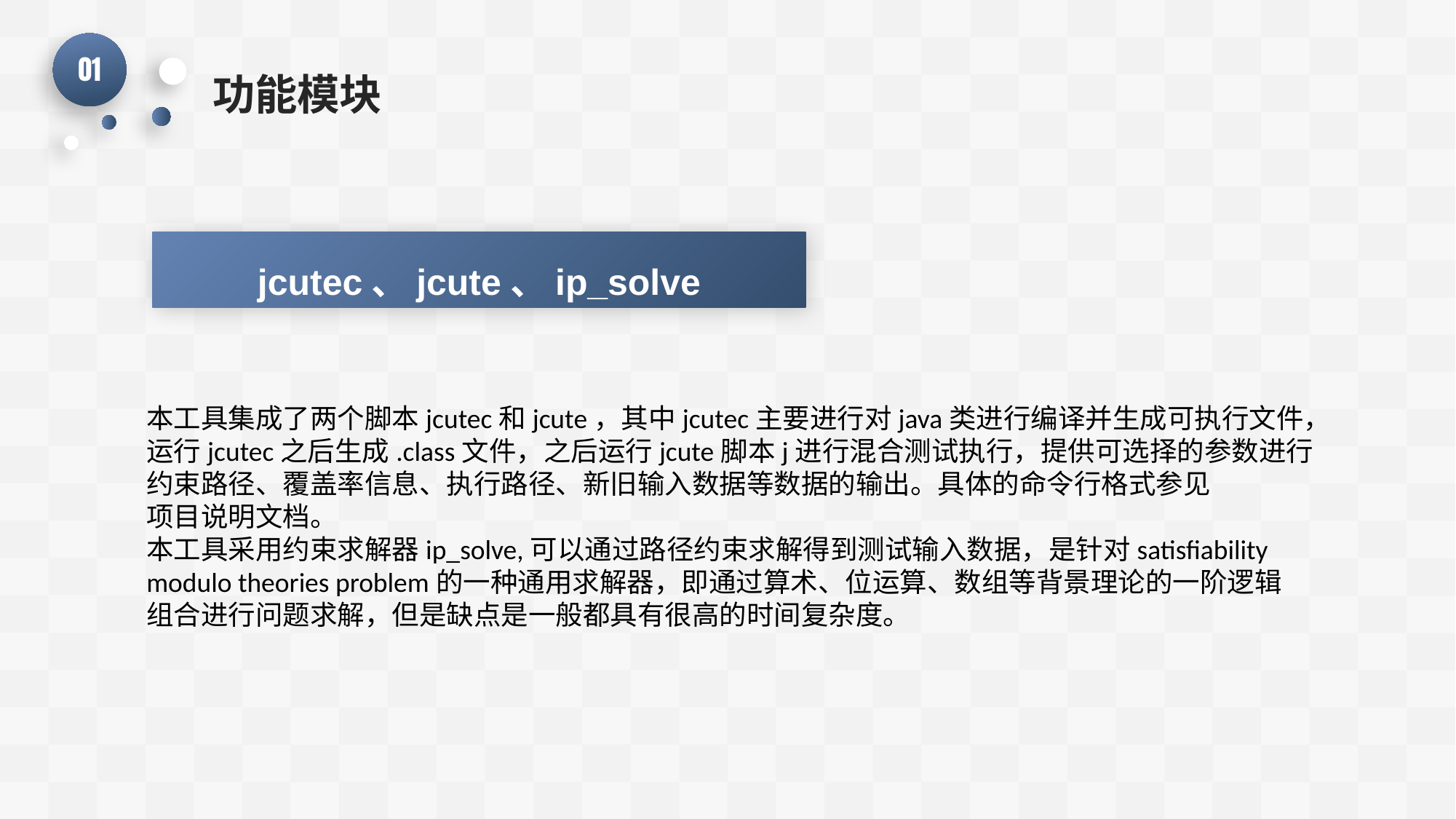

01

功能模块

jcutec、jcute、ip_solve
本工具集成了两个脚本jcutec和jcute，其中jcutec主要进行对java类进行编译并生成可执行文件，
运行jcutec之后生成.class文件，之后运行jcute脚本j进行混合测试执行，提供可选择的参数进行
约束路径、覆盖率信息、执行路径、新旧输入数据等数据的输出。具体的命令行格式参见
项目说明文档。
本工具采用约束求解器ip_solve,可以通过路径约束求解得到测试输入数据，是针对satisfiability
modulo theories problem的一种通用求解器，即通过算术、位运算、数组等背景理论的一阶逻辑
组合进行问题求解，但是缺点是一般都具有很高的时间复杂度。